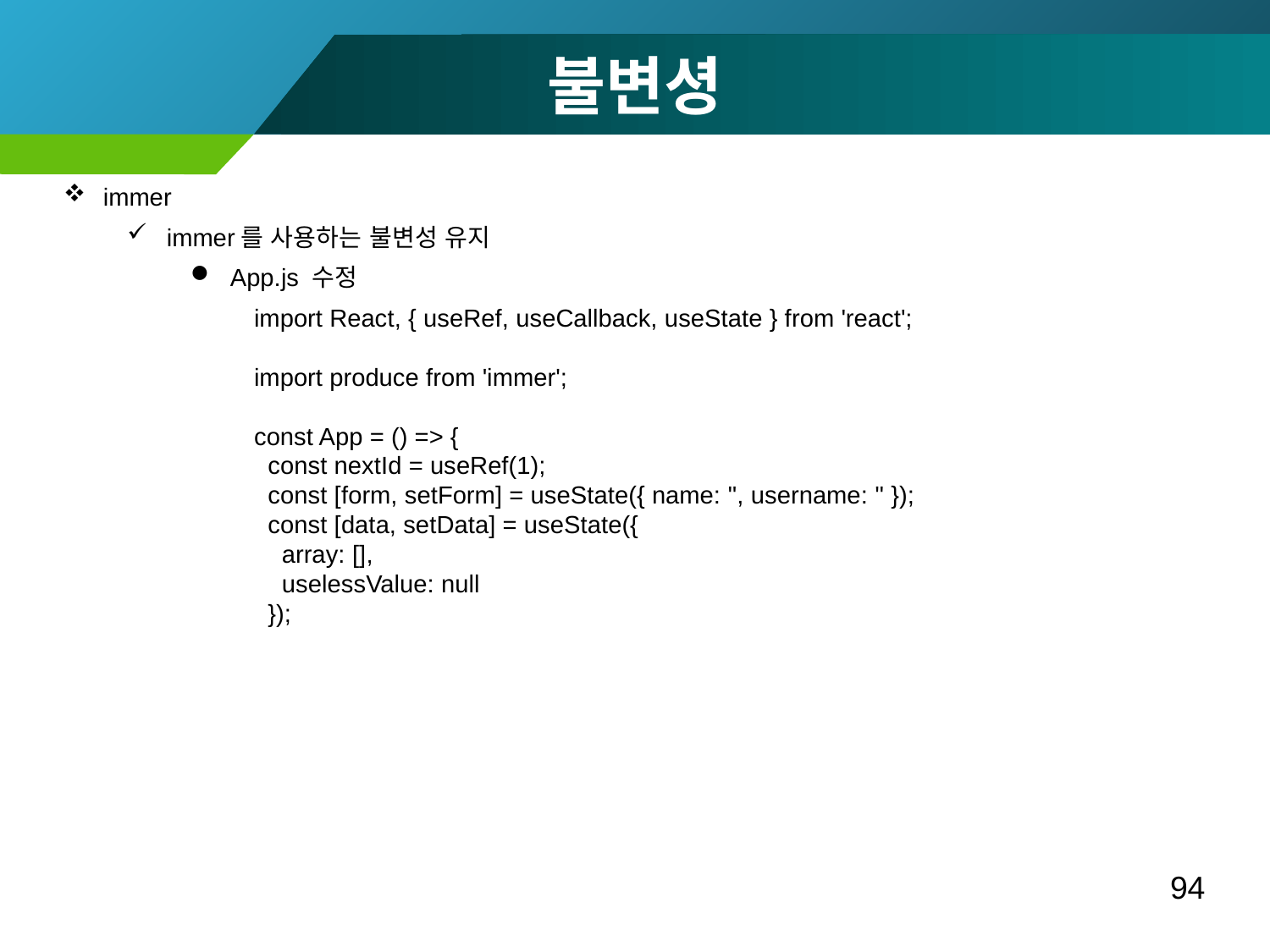

불변셩
immer
immer를 사용하는 불변성 유지
App.js 수정
import React, { useRef, useCallback, useState } from 'react';

import produce from 'immer';

const App = () => {
  const nextId = useRef(1);
  const [form, setForm] = useState({ name: '', username: '' });
  const [data, setData] = useState({
    array: [],
    uselessValue: null
  });
94